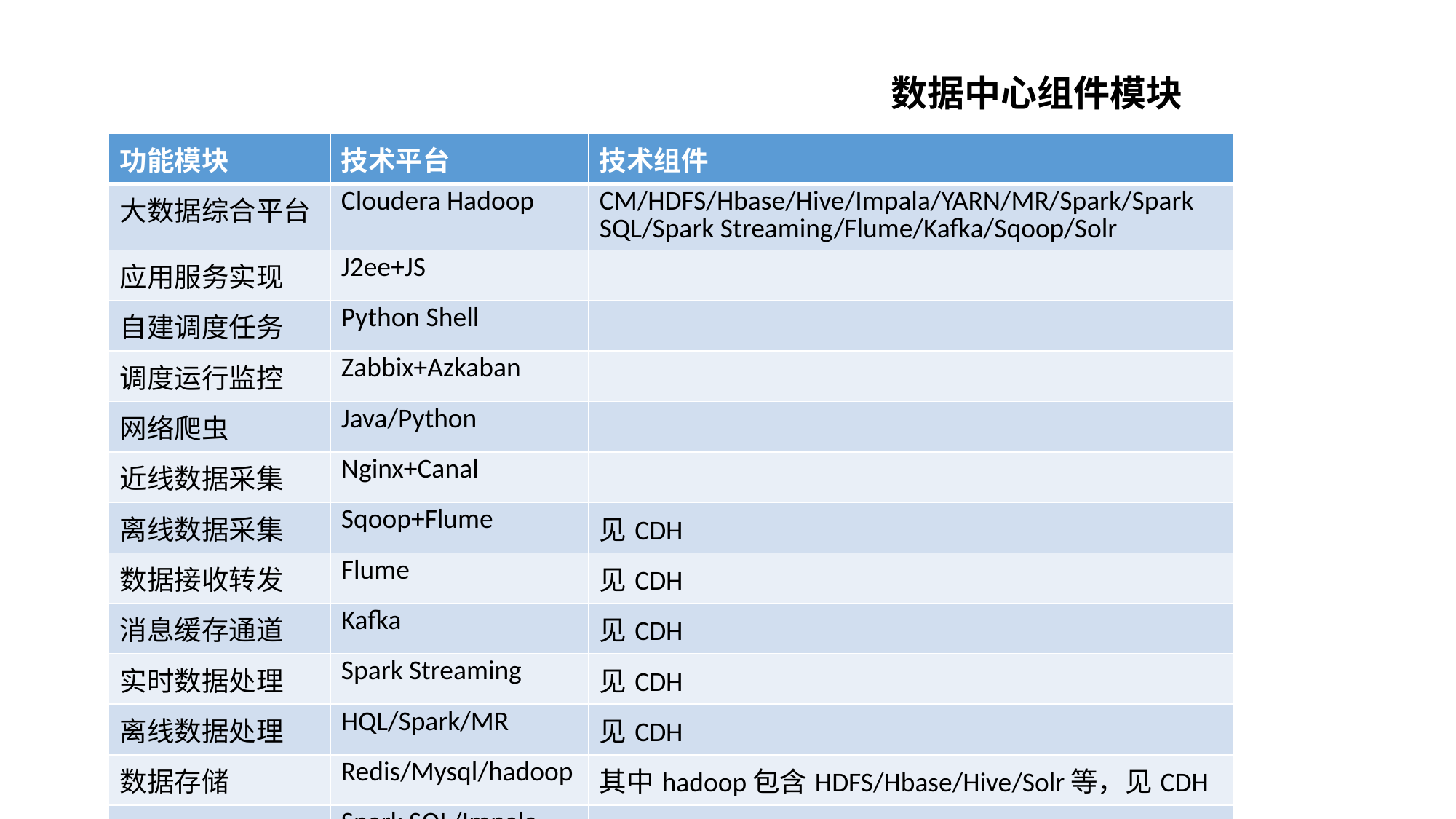

数据中心组件模块
| 功能模块 | 技术平台 | 技术组件 |
| --- | --- | --- |
| 大数据综合平台 | Cloudera Hadoop | CM/HDFS/Hbase/Hive/Impala/YARN/MR/Spark/Spark SQL/Spark Streaming/Flume/Kafka/Sqoop/Solr |
| 应用服务实现 | J2ee+JS |  |
| 自建调度任务 | Python Shell |  |
| 调度运行监控 | Zabbix+Azkaban |  |
| 网络爬虫 | Java/Python |  |
| 近线数据采集 | Nginx+Canal |  |
| 离线数据采集 | Sqoop+Flume | 见CDH |
| 数据接收转发 | Flume | 见CDH |
| 消息缓存通道 | Kafka | 见CDH |
| 实时数据处理 | Spark Streaming | 见CDH |
| 离线数据处理 | HQL/Spark/MR | 见CDH |
| 数据存储 | Redis/Mysql/hadoop | 其中hadoop包含HDFS/Hbase/Hive/Solr等，见CDH |
| 交互式SQL查询 | Spark SQL/Impala | 见CDH |
| BI分析平台 | Presto/Kylin/Pentaho | 除Presto/Kylin/Pentaho外，还可选Tableau |